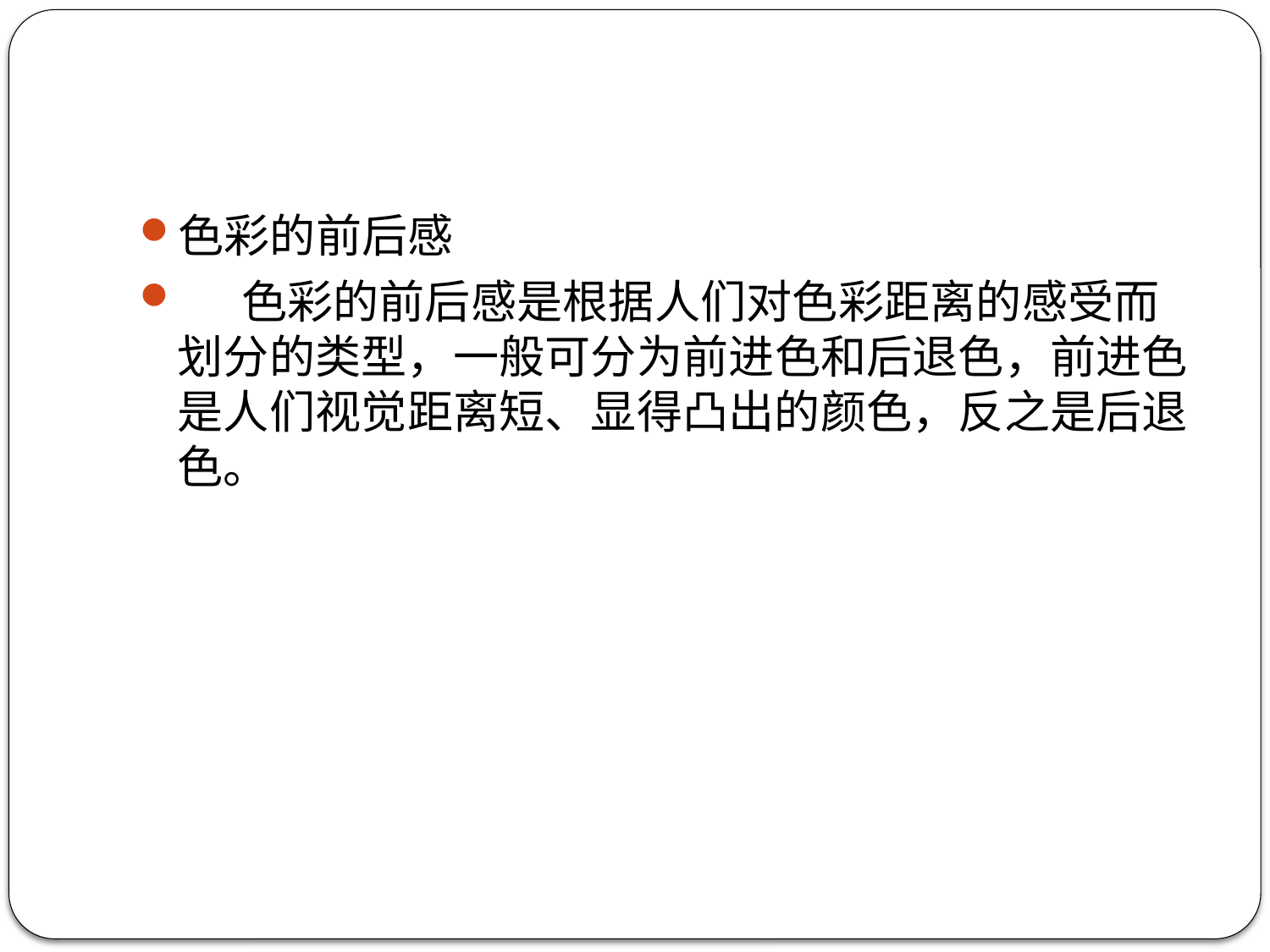

#
色彩的前后感
     色彩的前后感是根据人们对色彩距离的感受而划分的类型，一般可分为前进色和后退色，前进色是人们视觉距离短、显得凸出的颜色，反之是后退色。